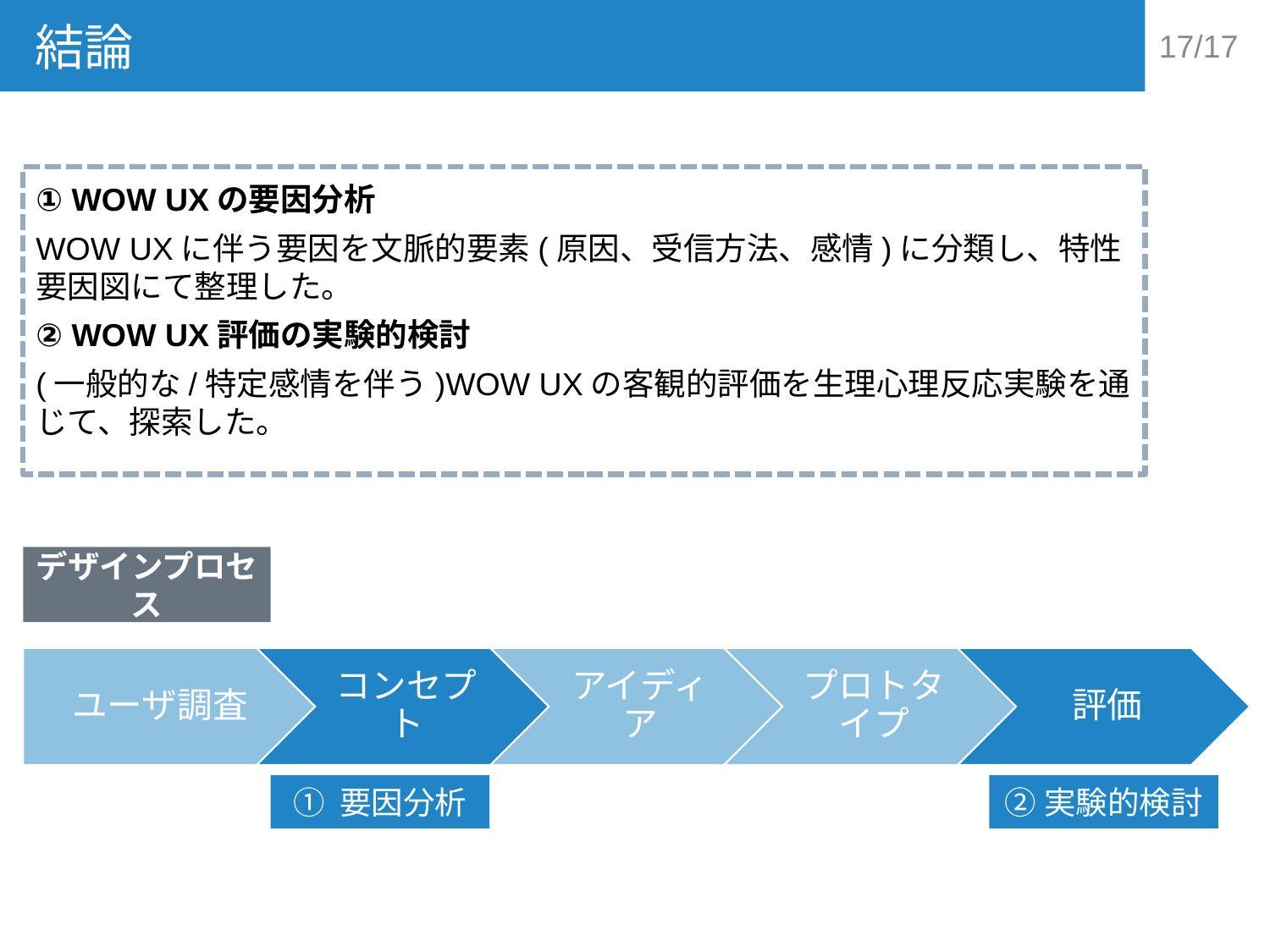

結論
17/17
① WOW UXの要因分析
WOW UXに伴う要因を文脈的要素(原因、受信方法、感情)に分類し、特性要因図にて整理した。
② WOW UX評価の実験的検討
(一般的な/特定感情を伴う)WOW UXの客観的評価を生理心理反応実験を通じて、探索した。

デザインプロセス
ユーザ調査
コンセプト
アイディア
プロトタイプ
評価
②実験的検討
① 要因分析